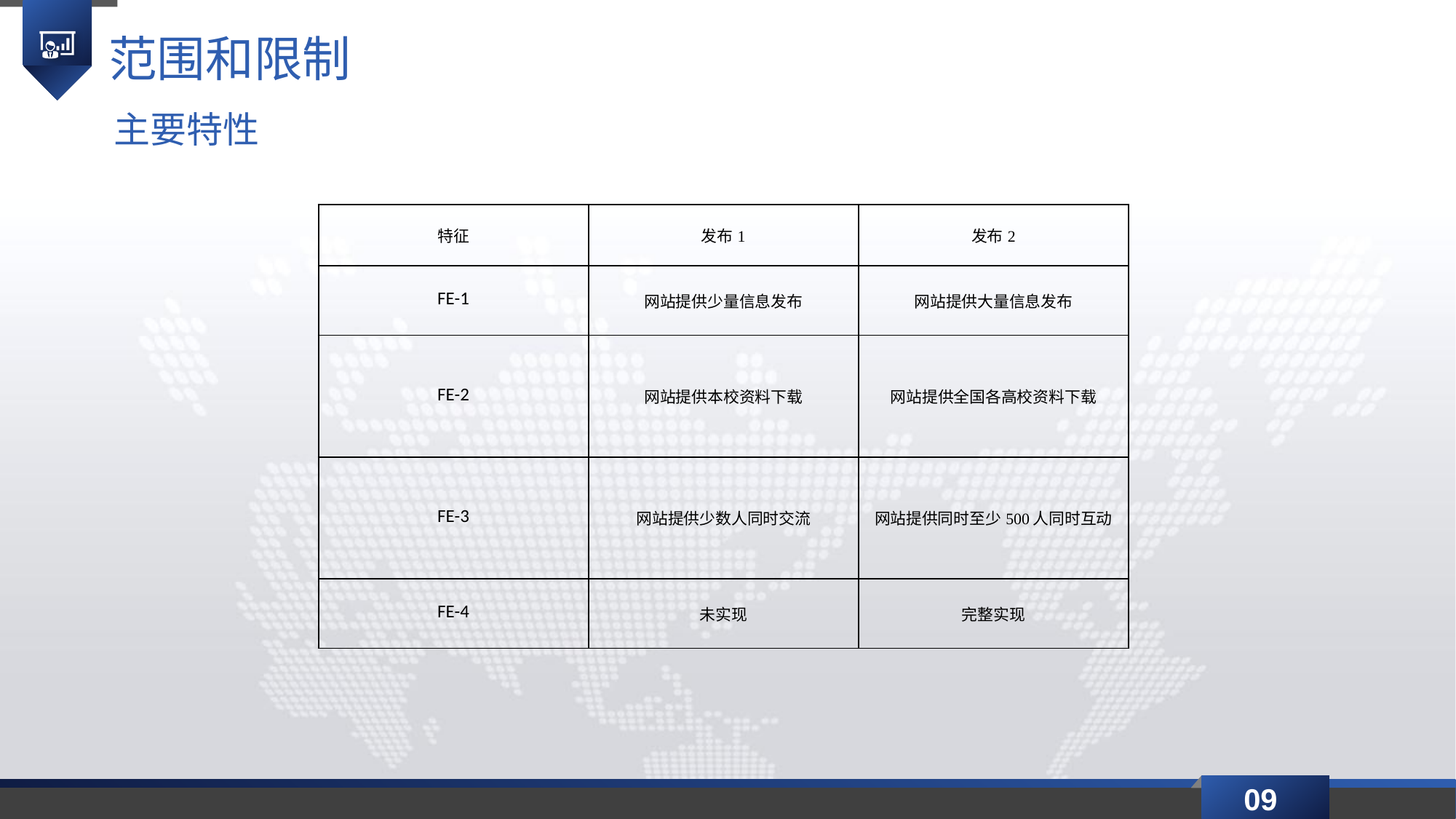

范围和限制

主要特性
| 特征 | 发布1 | 发布2 |
| --- | --- | --- |
| FE-1 | 网站提供少量信息发布 | 网站提供大量信息发布 |
| FE-2 | 网站提供本校资料下载 | 网站提供全国各高校资料下载 |
| FE-3 | 网站提供少数人同时交流 | 网站提供同时至少500人同时互动 |
| FE-4 | 未实现 | 完整实现 |

09

延时符